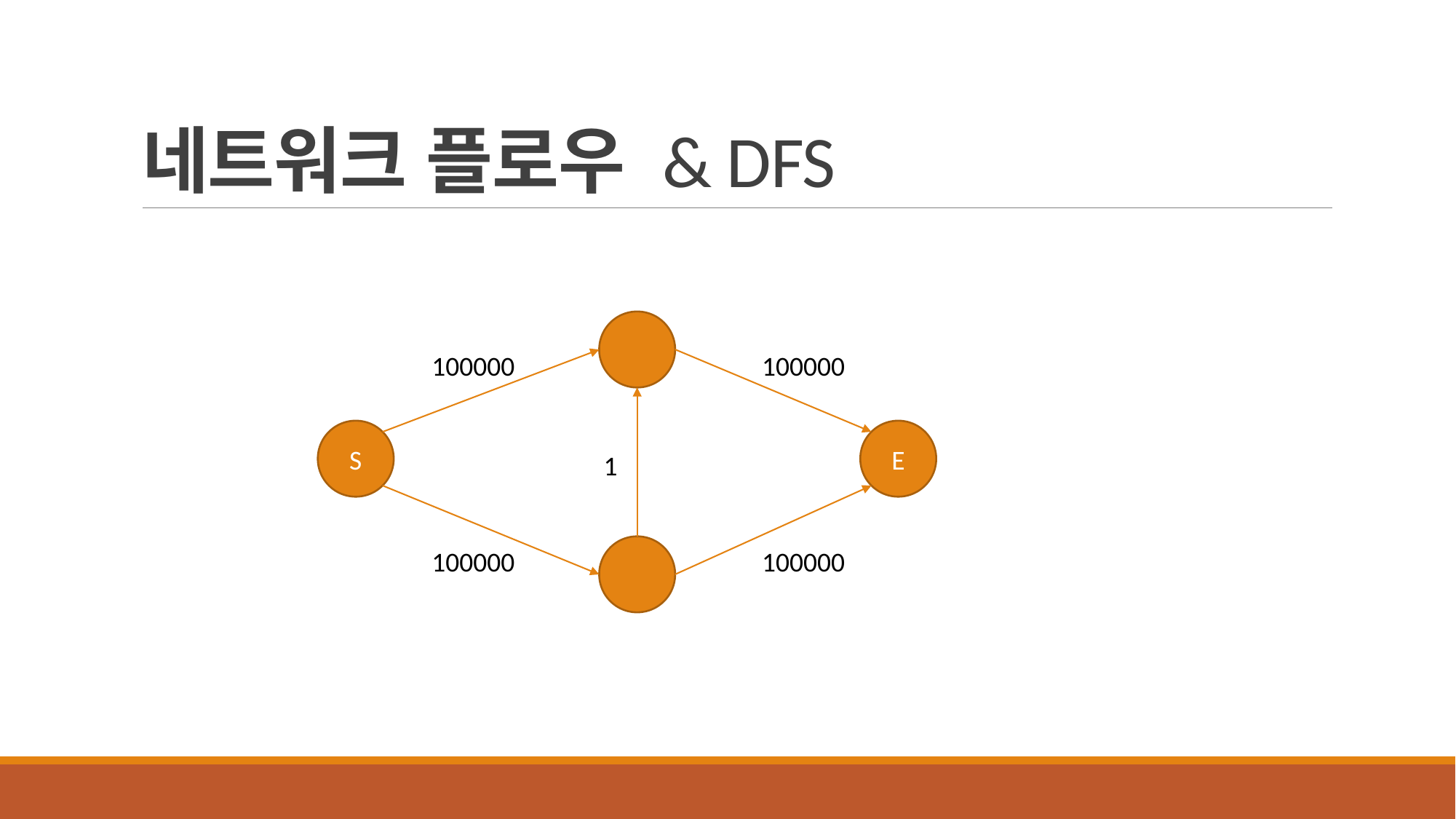

# 네트워크 플로우 & DFS

100000
100000
S
E
1

100000
100000